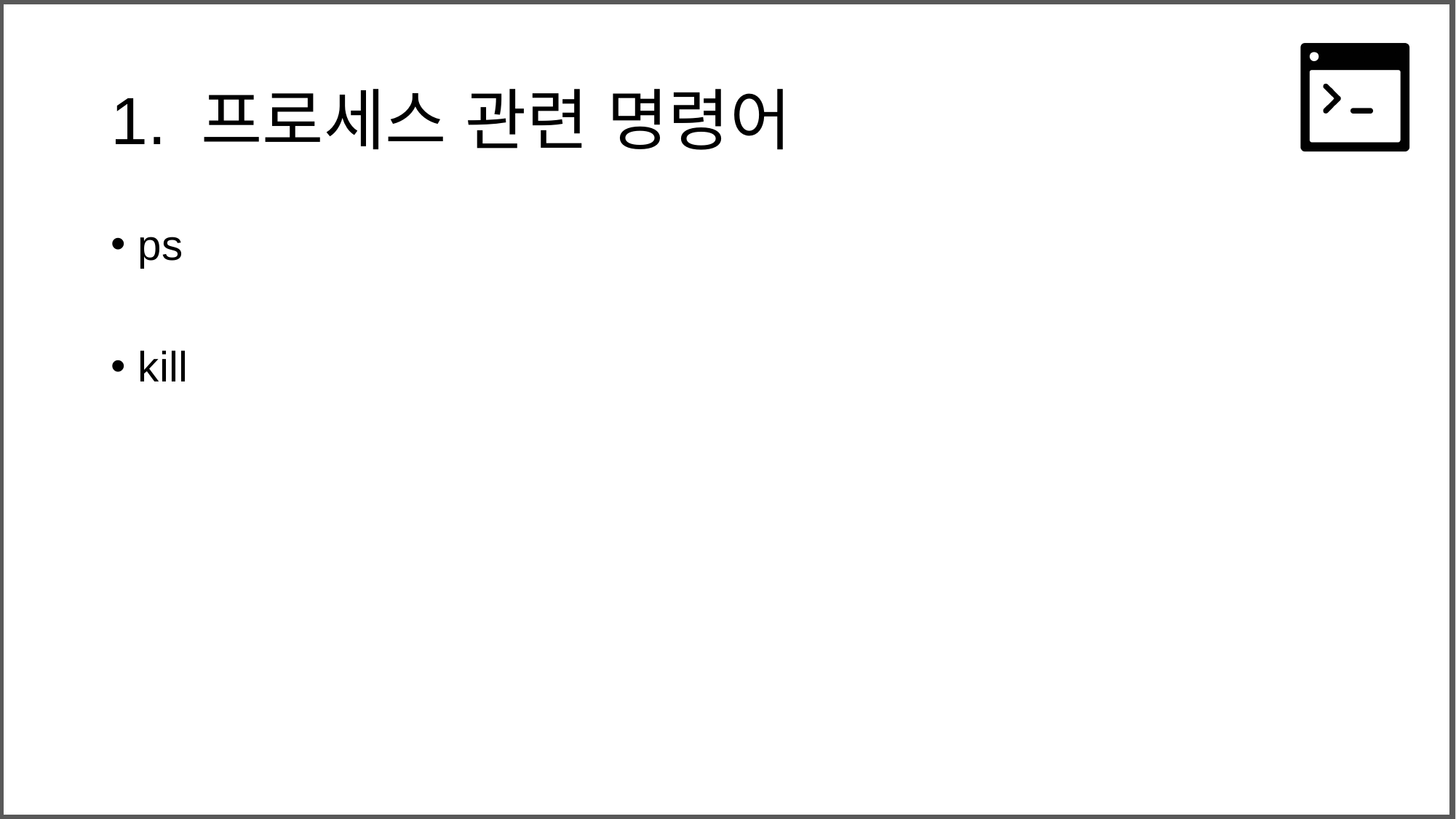

# 1. 프로세스 관련 명령어
ps

kill